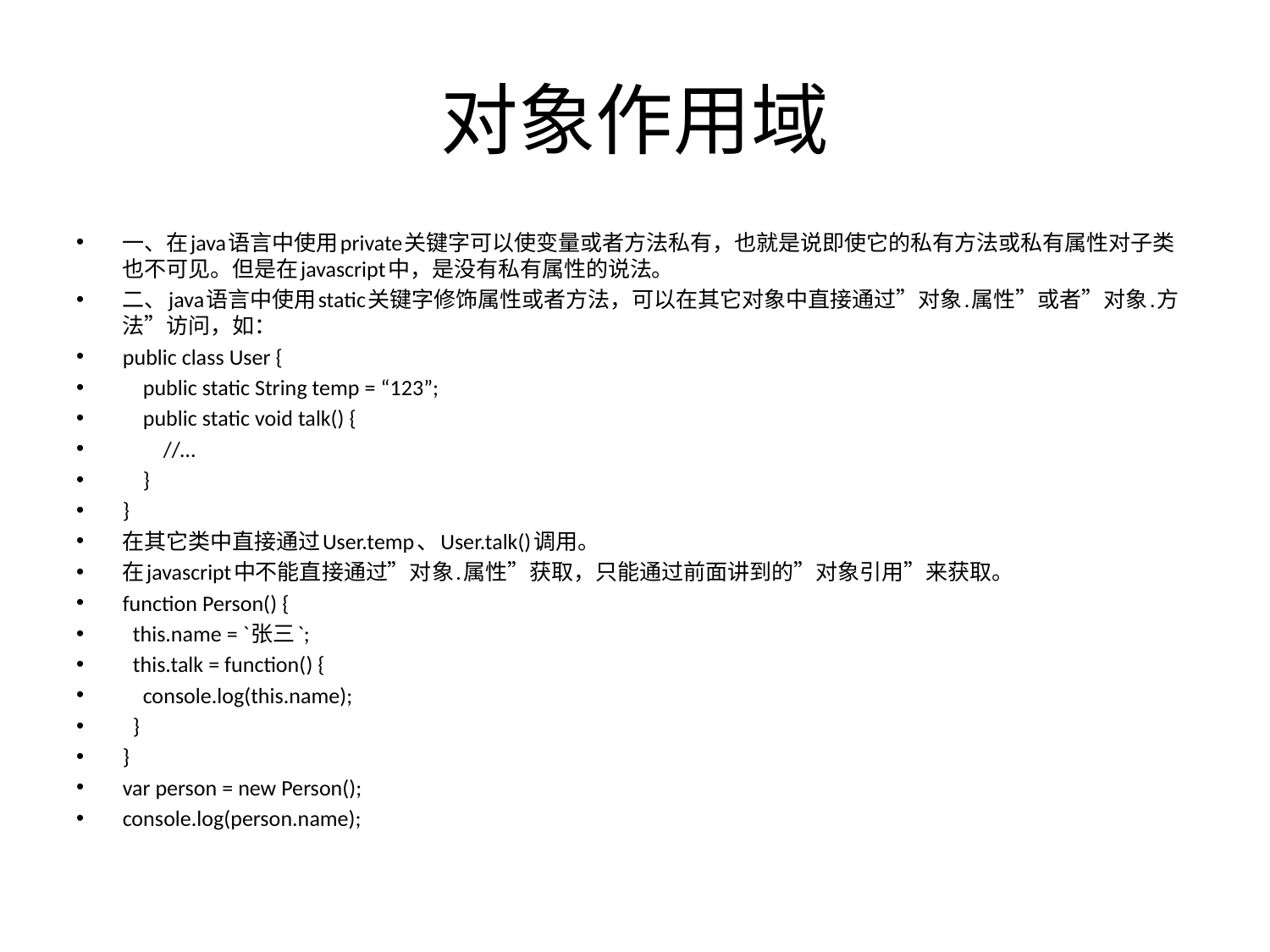

# 对象作用域
一、在java语言中使用private关键字可以使变量或者方法私有，也就是说即使它的私有方法或私有属性对子类也不可见。但是在javascript中，是没有私有属性的说法。
二、java语言中使用static关键字修饰属性或者方法，可以在其它对象中直接通过”对象.属性”或者”对象.方法”访问，如：
public class User {
    public static String temp = “123”;
    public static void talk() {
        //…
    }
}
在其它类中直接通过User.temp、User.talk()调用。
在javascript中不能直接通过”对象.属性”获取，只能通过前面讲到的”对象引用”来获取。
function Person() {
  this.name = `张三`;
  this.talk = function() {
    console.log(this.name);
  }
}
var person = new Person();
console.log(person.name);